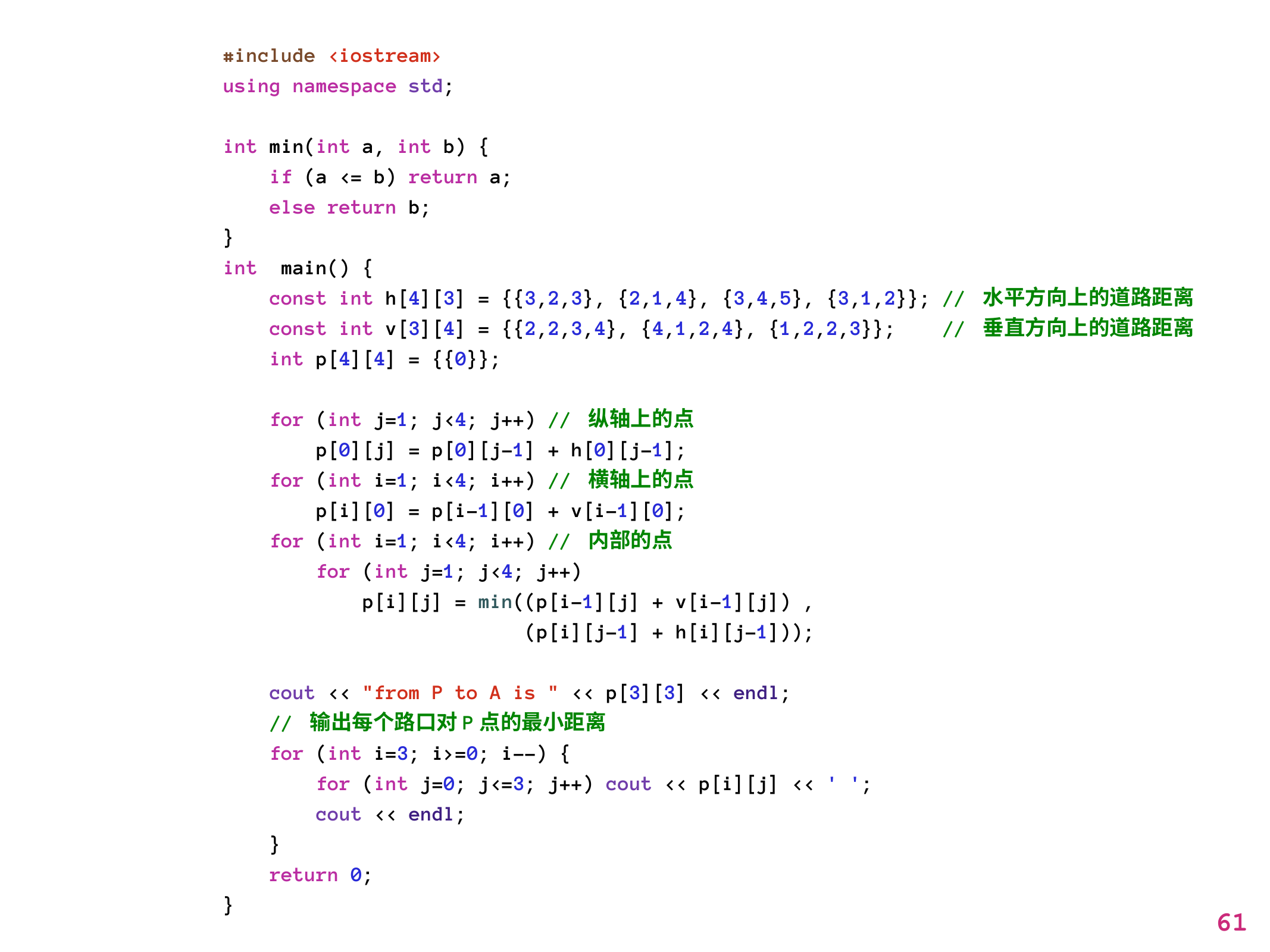

#include <iostream>
using namespace std;

int min(int a, int b) {
    if (a <= b) return a;
    else return b;
}
int  main() {
    const int h[4][3] = {{3,2,3}, {2,1,4}, {3,4,5}, {3,1,2}}; // 水平方向上的道路距离
    const int v[3][4] = {{2,2,3,4}, {4,1,2,4}, {1,2,2,3}};    // 垂直方向上的道路距离
    int p[4][4] = {{0}};

    for (int j=1; j<4; j++) // 纵轴上的点
        p[0][j] = p[0][j-1] + h[0][j-1];
    for (int i=1; i<4; i++) // 横轴上的点
        p[i][0] = p[i-1][0] + v[i-1][0];
    for (int i=1; i<4; i++) // 内部的点
        for (int j=1; j<4; j++)
            p[i][j] = min((p[i-1][j] + v[i-1][j]) ,
                          (p[i][j-1] + h[i][j-1]));

    cout << "from P to A is " << p[3][3] << endl;
    // 输出每个路口对P点的最小距离
    for (int i=3; i>=0; i--) {
        for (int j=0; j<=3; j++) cout << p[i][j] << ' ';
        cout << endl;
    }
    return 0;
}
61